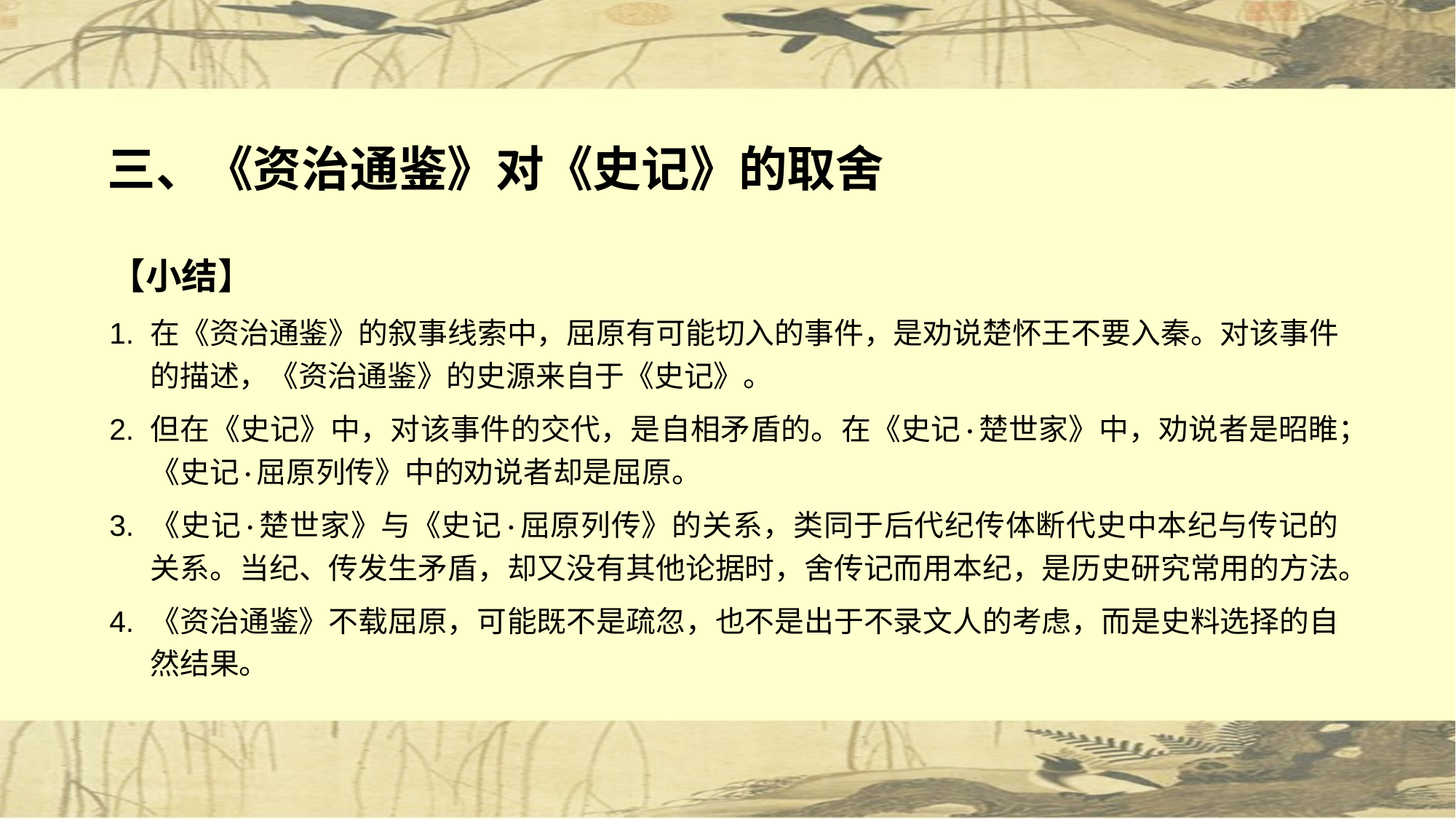

三、《资治通鉴》对《史记》的取舍

【小结】
在《资治通鉴》的叙事线索中，屈原有可能切入的事件，是劝说楚怀王不要入秦。对该事件的描述，《资治通鉴》的史源来自于《史记》。
但在《史记》中，对该事件的交代，是自相矛盾的。在《史记·楚世家》中，劝说者是昭睢；《史记·屈原列传》中的劝说者却是屈原。
《史记·楚世家》与《史记·屈原列传》的关系，类同于后代纪传体断代史中本纪与传记的关系。当纪、传发生矛盾，却又没有其他论据时，舍传记而用本纪，是历史研究常用的方法。
《资治通鉴》不载屈原，可能既不是疏忽，也不是出于不录文人的考虑，而是史料选择的自然结果。